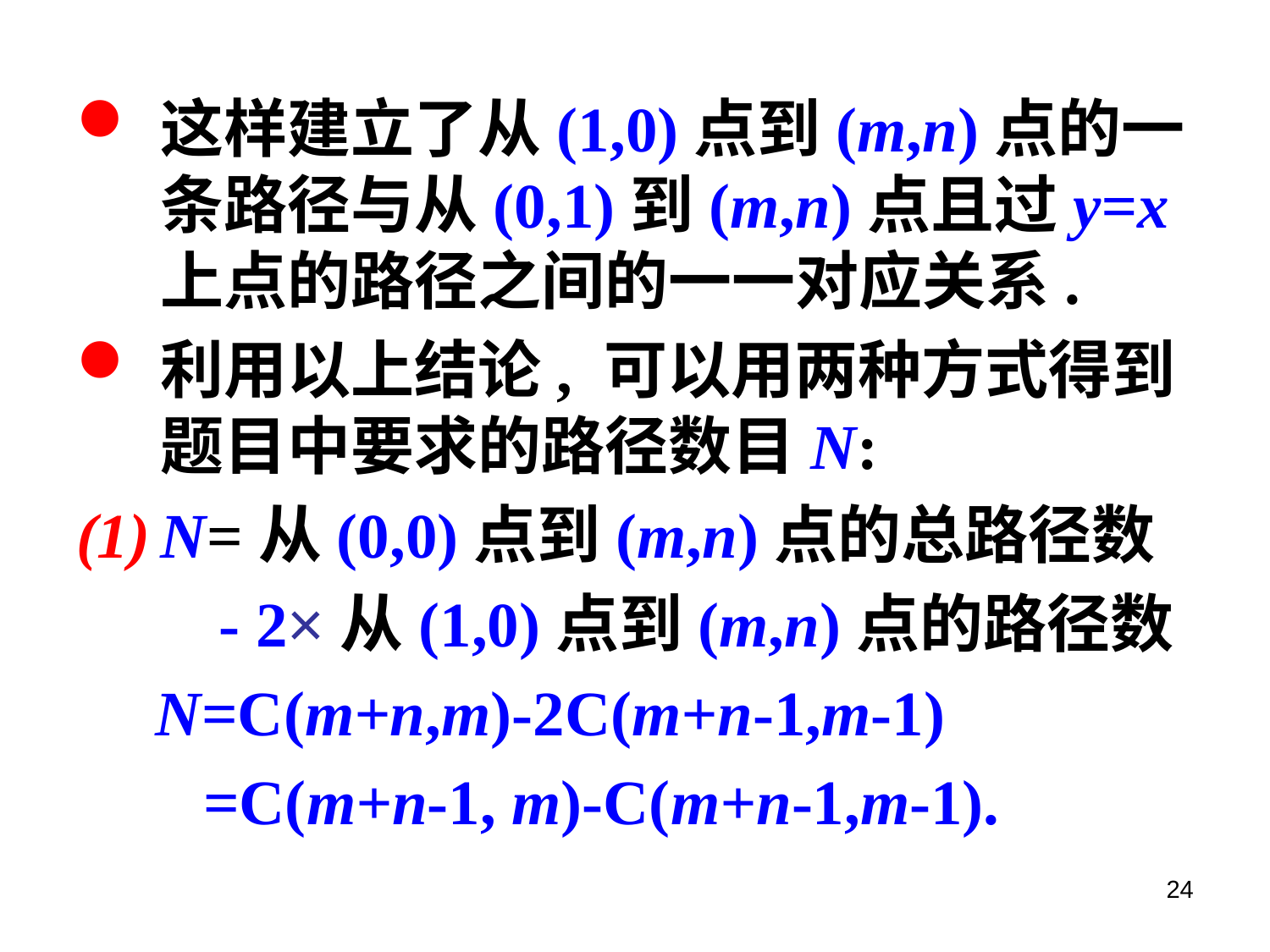

这样建立了从(1,0)点到(m,n)点的一条路径与从(0,1)到(m,n)点且过y=x上点的路径之间的一一对应关系.
利用以上结论, 可以用两种方式得到题目中要求的路径数目N:
N=从(0,0)点到(m,n)点的总路径数
         - 2×从(1,0)点到(m,n)点的路径数
     N=C(m+n,m)-2C(m+n-1,m-1)
        =C(m+n-1, m)-C(m+n-1,m-1).
24